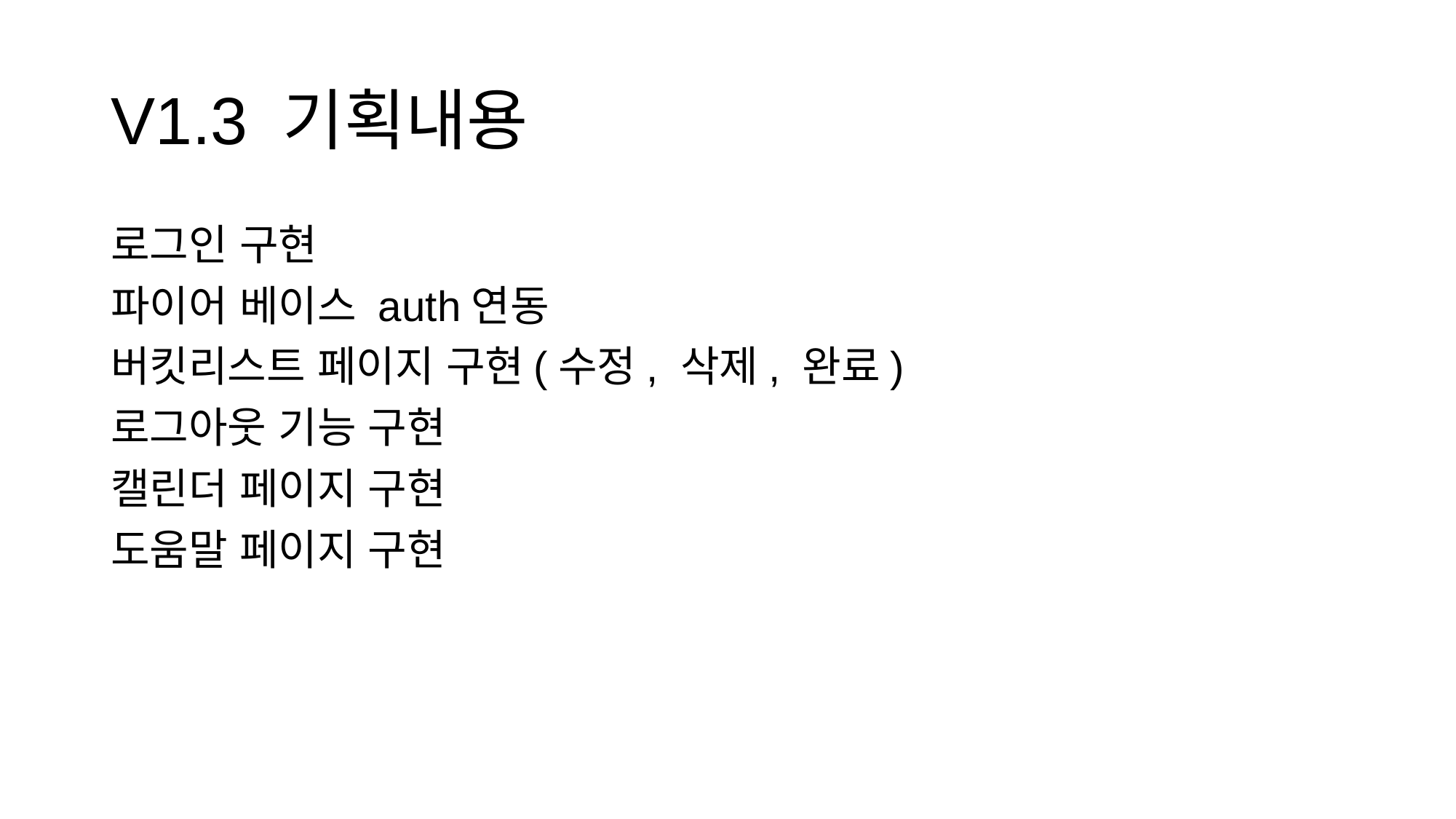

# V1.3 기획내용
로그인 구현
파이어 베이스 auth연동
버킷리스트 페이지 구현(수정, 삭제, 완료)
로그아웃 기능 구현
캘린더 페이지 구현
도움말 페이지 구현